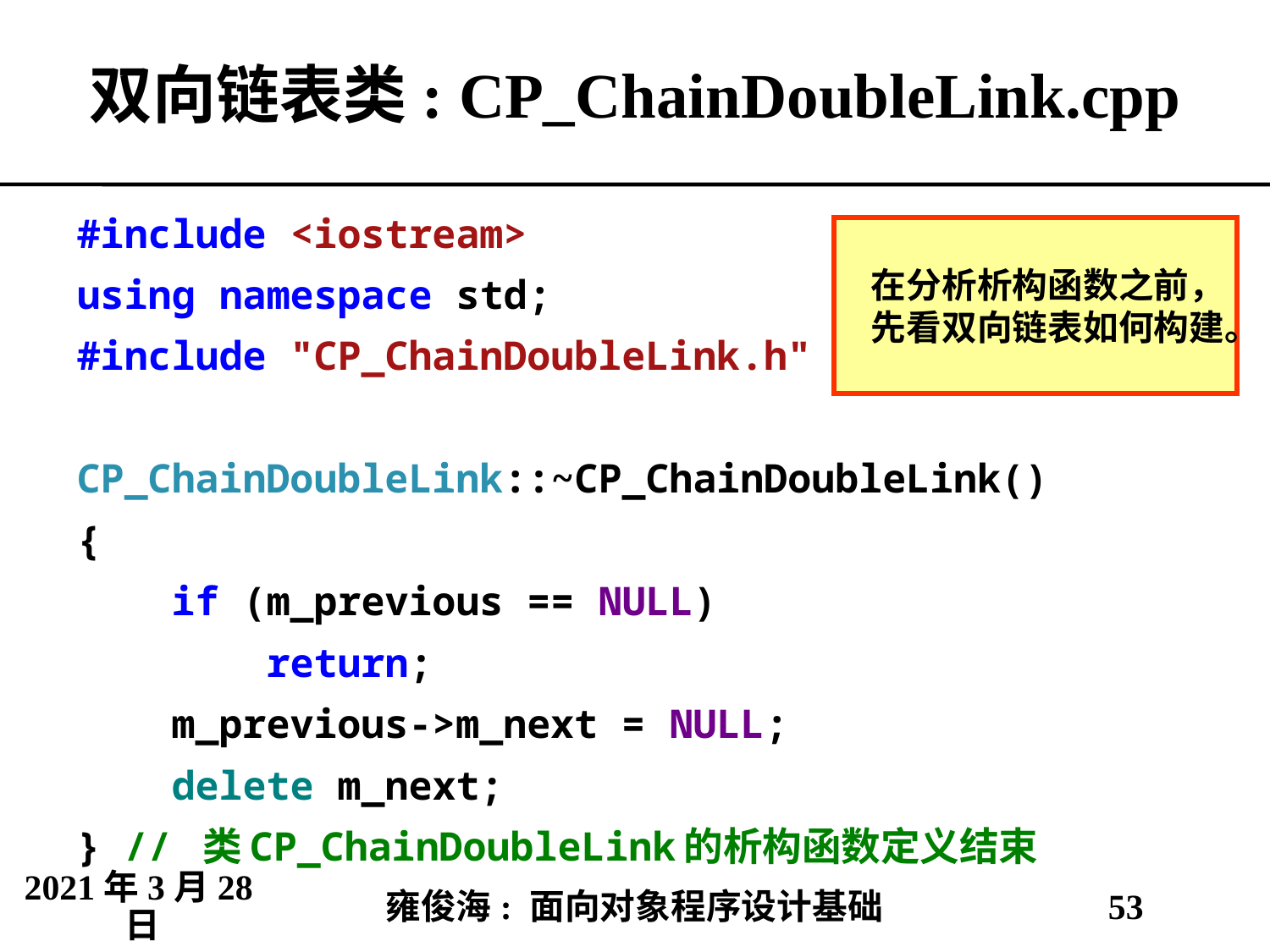

# 双向链表类: CP_ChainDoubleLink.cpp

#include <iostream>
using namespace std;
#include "CP_ChainDoubleLink.h"

CP_ChainDoubleLink::~CP_ChainDoubleLink()
{
    if (m_previous == NULL)
        return;
    m_previous->m_next = NULL;
    delete m_next;
} // 类CP_ChainDoubleLink的析构函数定义结束
在分析析构函数之前，先看双向链表如何构建。
2021年3月28日
雍俊海: 面向对象程序设计基础
53